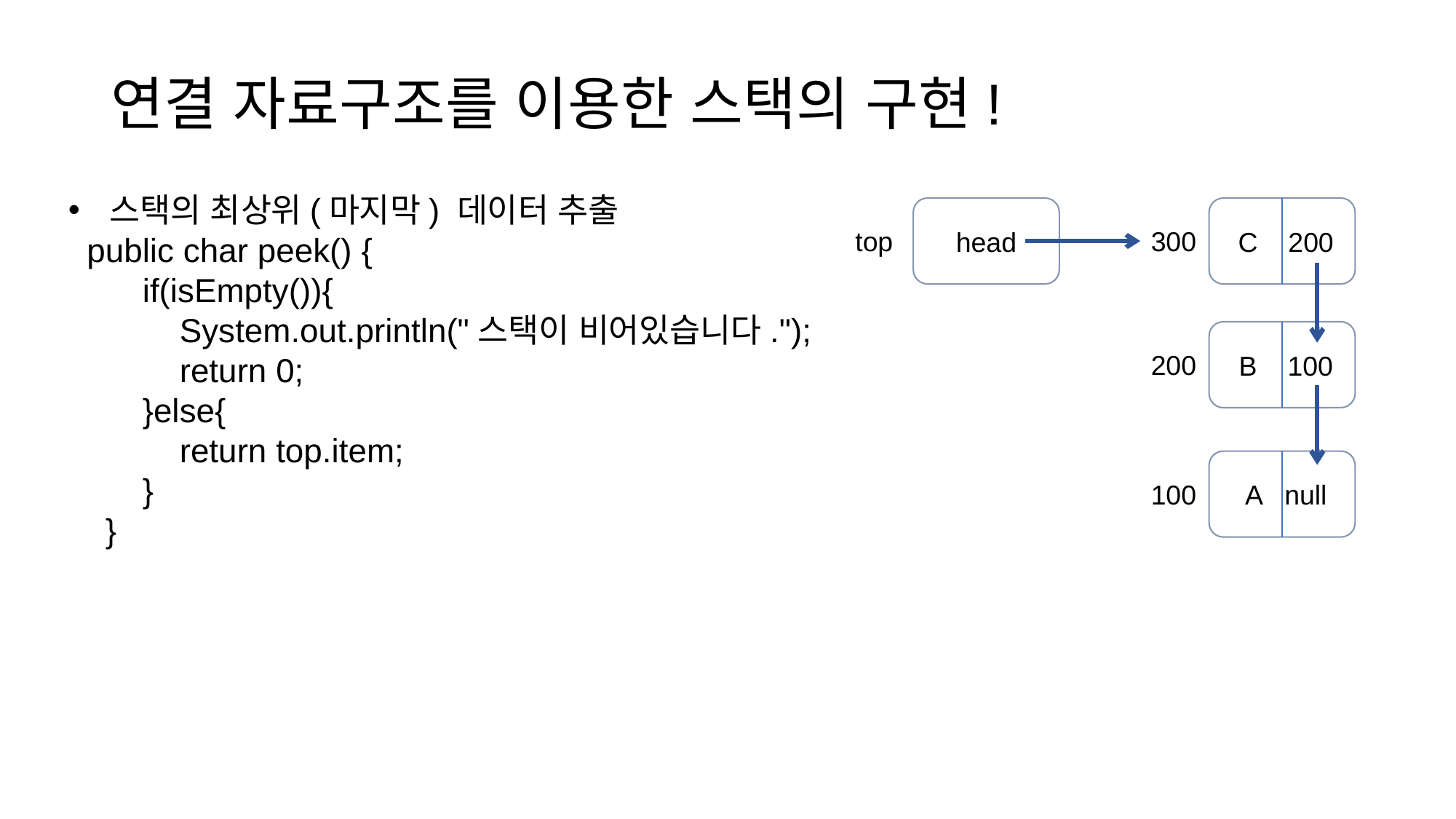

연결 자료구조를 이용한 스택의 구현!
스택의 최상위(마지막) 데이터 추출
  public char peek() {
        if(isEmpty()){
            System.out.println("스택이 비어있습니다.");
            return 0;
        }else{
            return top.item;
        }
    }
head
top
 C    200
300
 B    100
200
 A   null
100